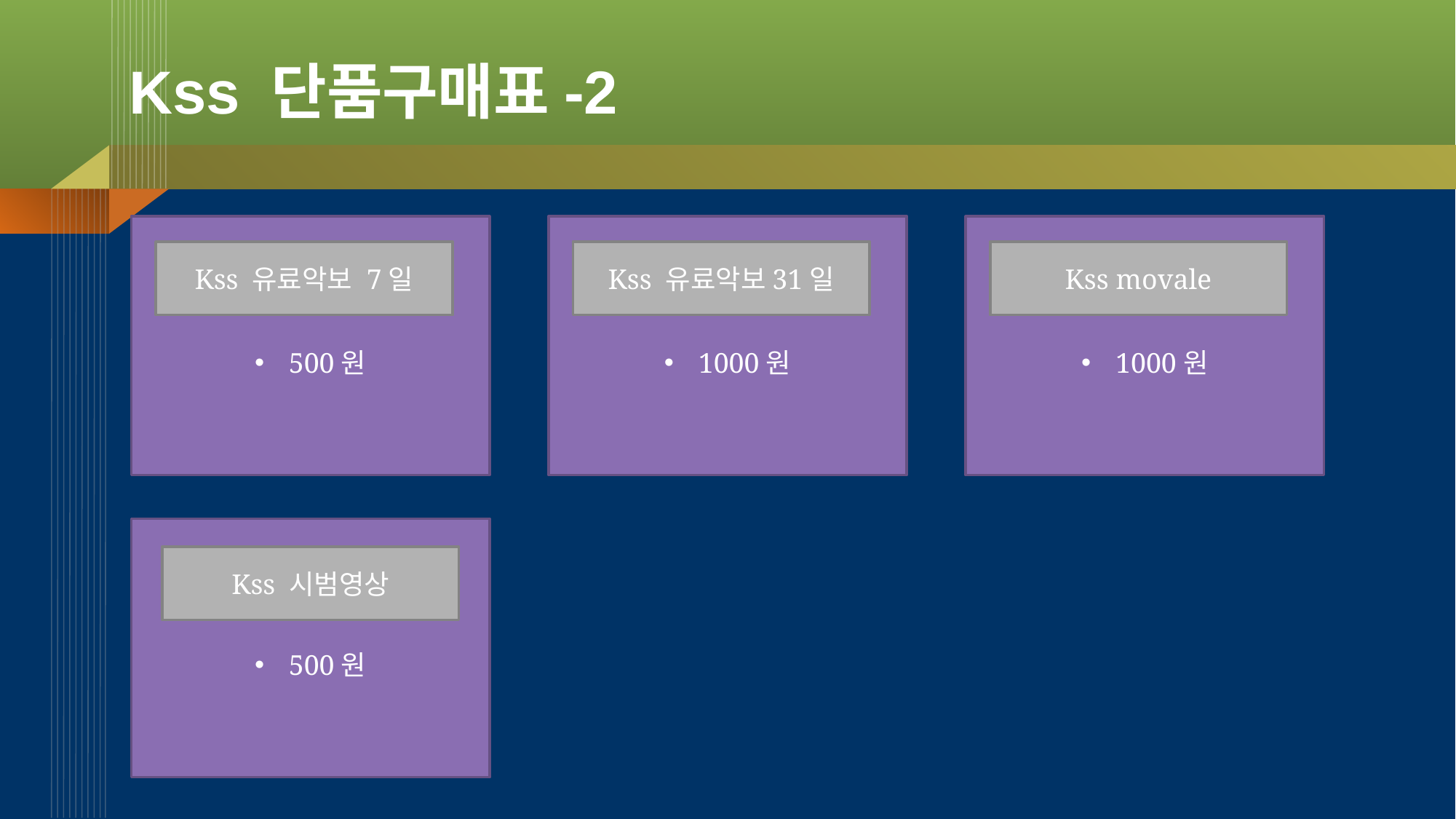

# Kss 단품구매표-2

500원

1000원

1000원
Kss 유료악보 7일
Kss 유료악보31일
Kss movale

500원
Kss 시범영상